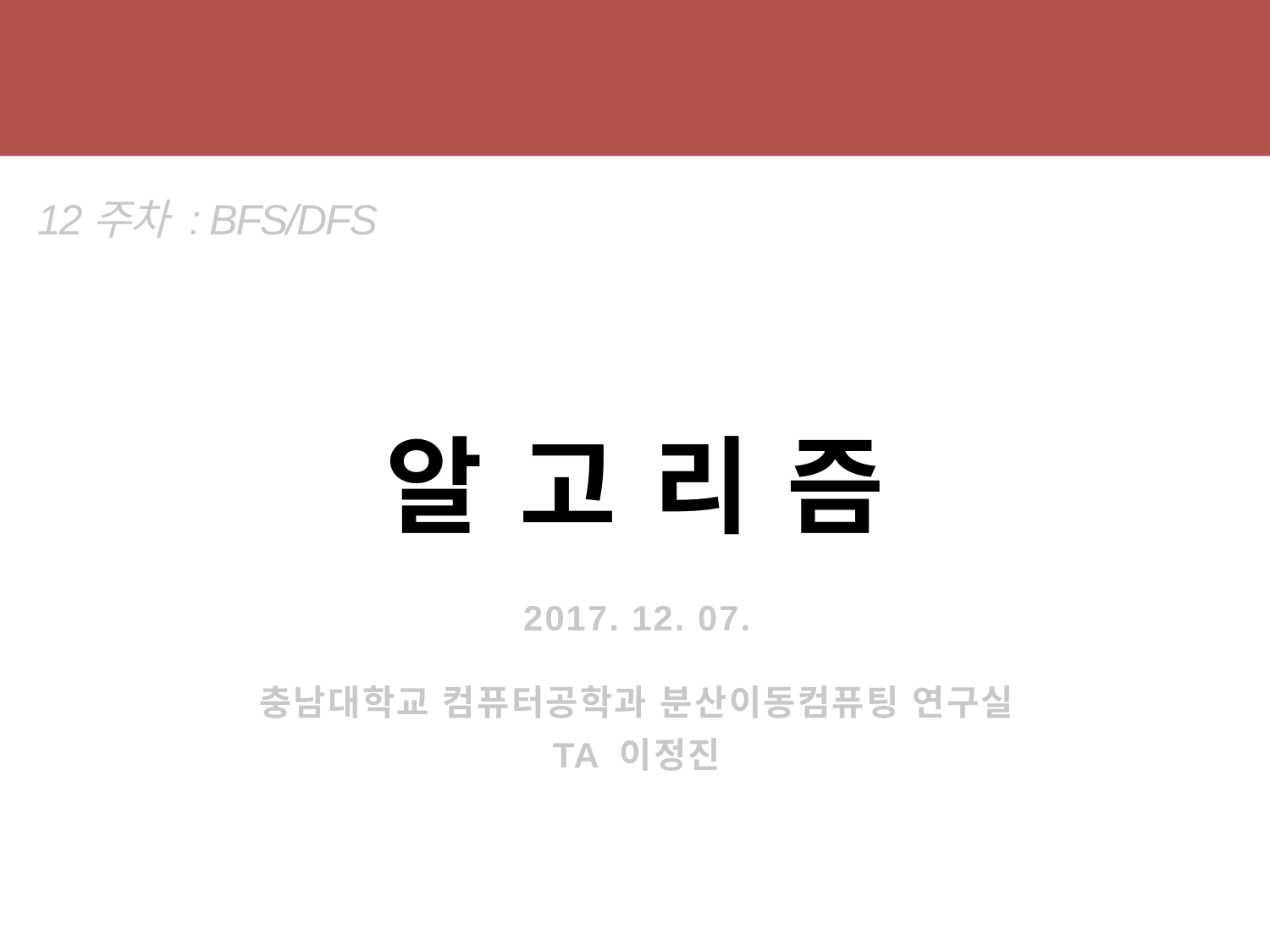

알 고 리 즘
12주차 : BFS/DFS
2017. 12. 07.

충남대학교 컴퓨터공학과 분산이동컴퓨팅 연구실

TA 이정진